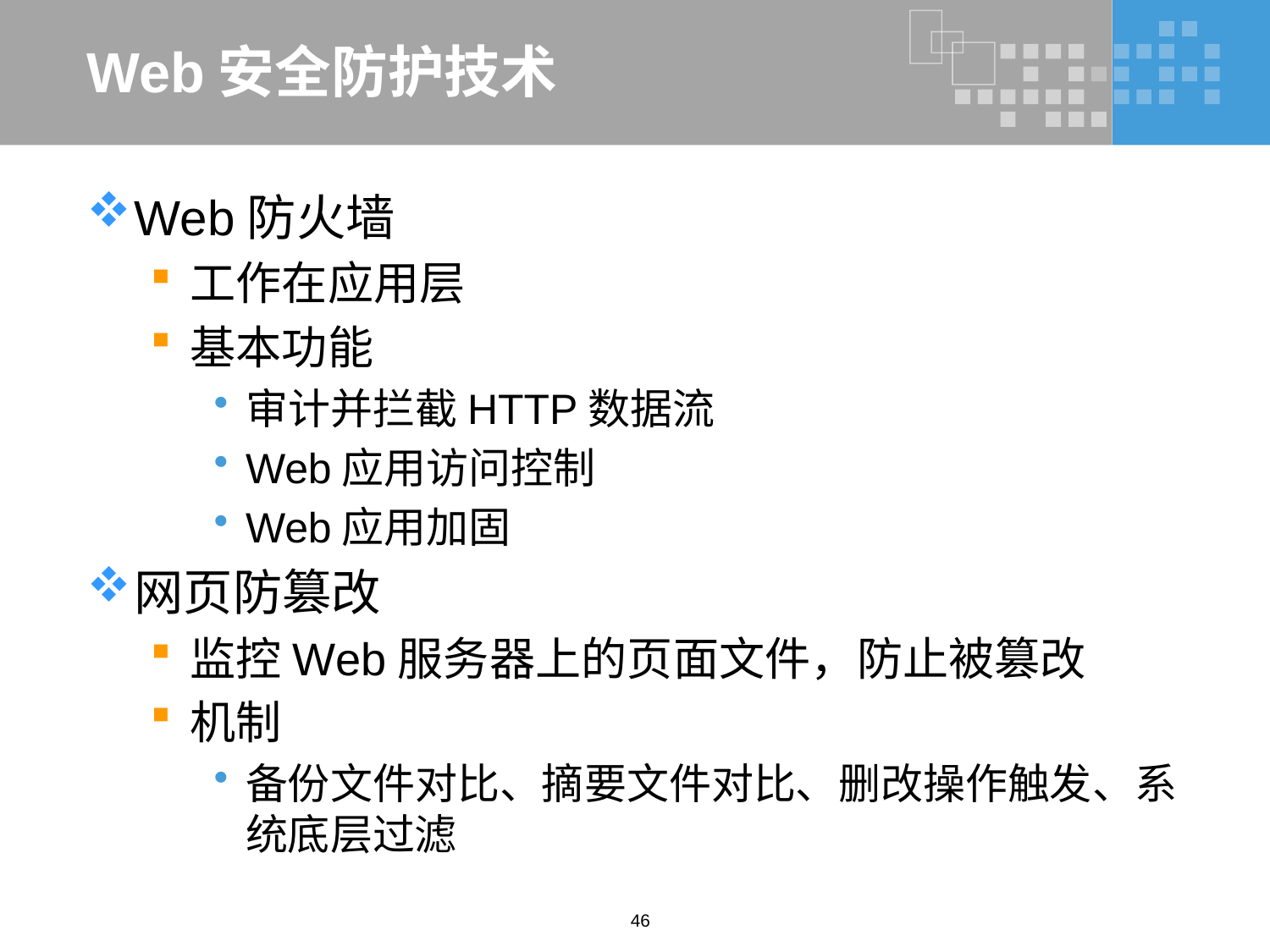

# Web安全防护技术
Web防火墙
工作在应用层
基本功能
审计并拦截HTTP数据流
Web应用访问控制
Web应用加固
网页防篡改
监控Web服务器上的页面文件，防止被篡改
机制
备份文件对比、摘要文件对比、删改操作触发、系统底层过滤

46